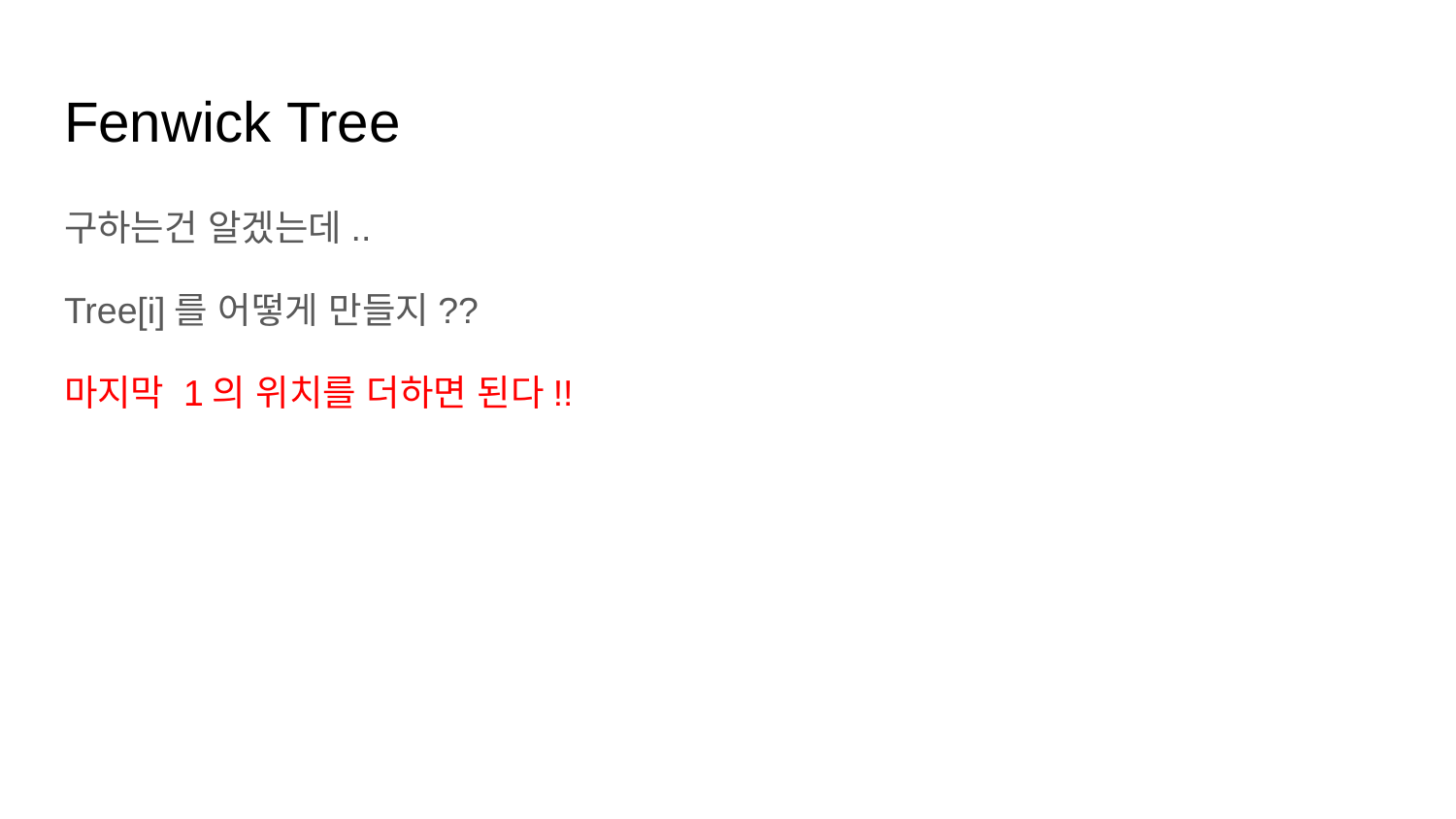

# Fenwick Tree
구하는건 알겠는데..
Tree[i]를 어떻게 만들지??
마지막 1의 위치를 더하면 된다!!